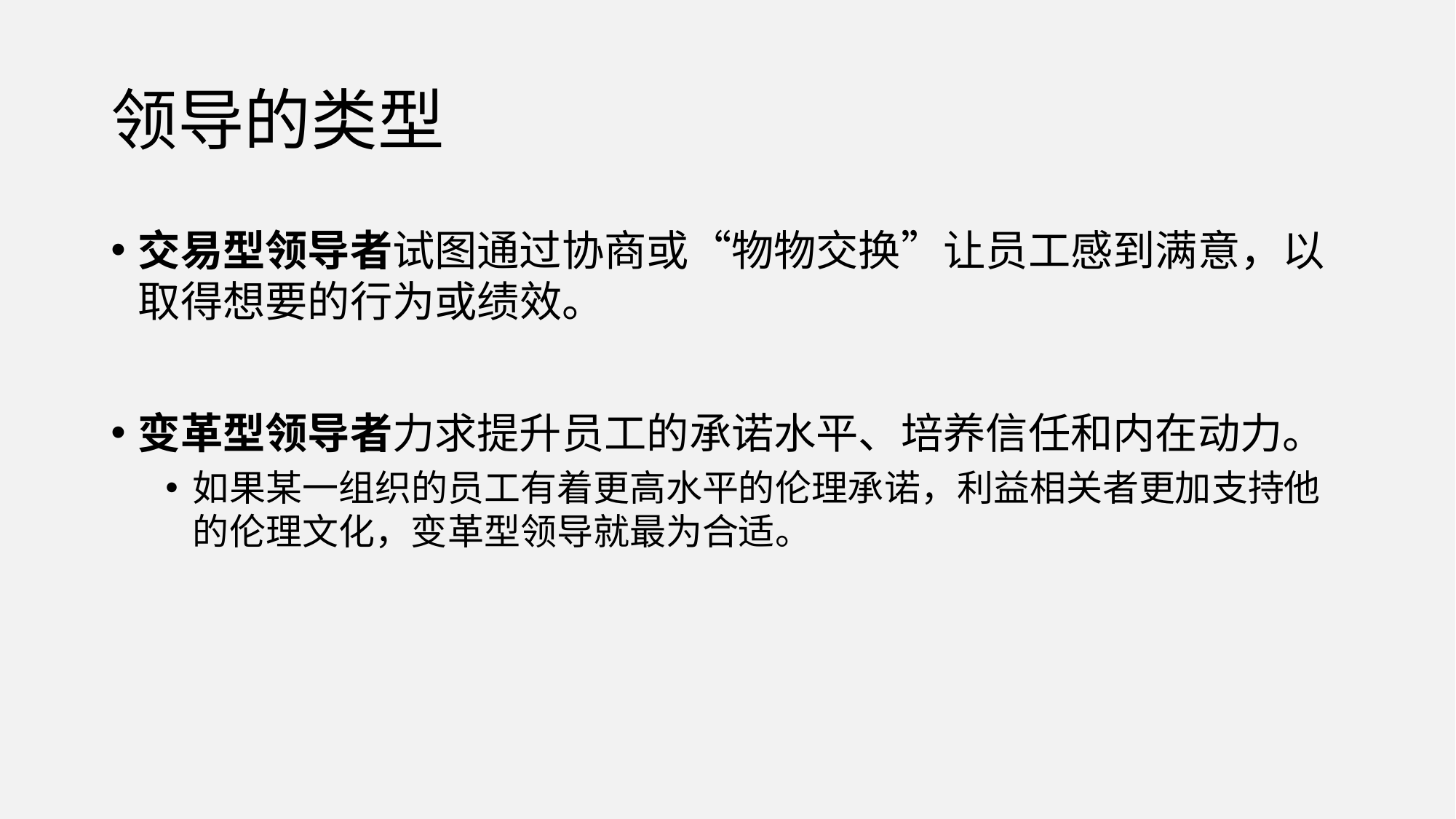

领导的类型
交易型领导者试图通过协商或“物物交换”让员工感到满意，以取得想要的行为或绩效。

变革型领导者力求提升员工的承诺水平、培养信任和内在动力。
如果某一组织的员工有着更高水平的伦理承诺，利益相关者更加支持他的伦理文化，变革型领导就最为合适。